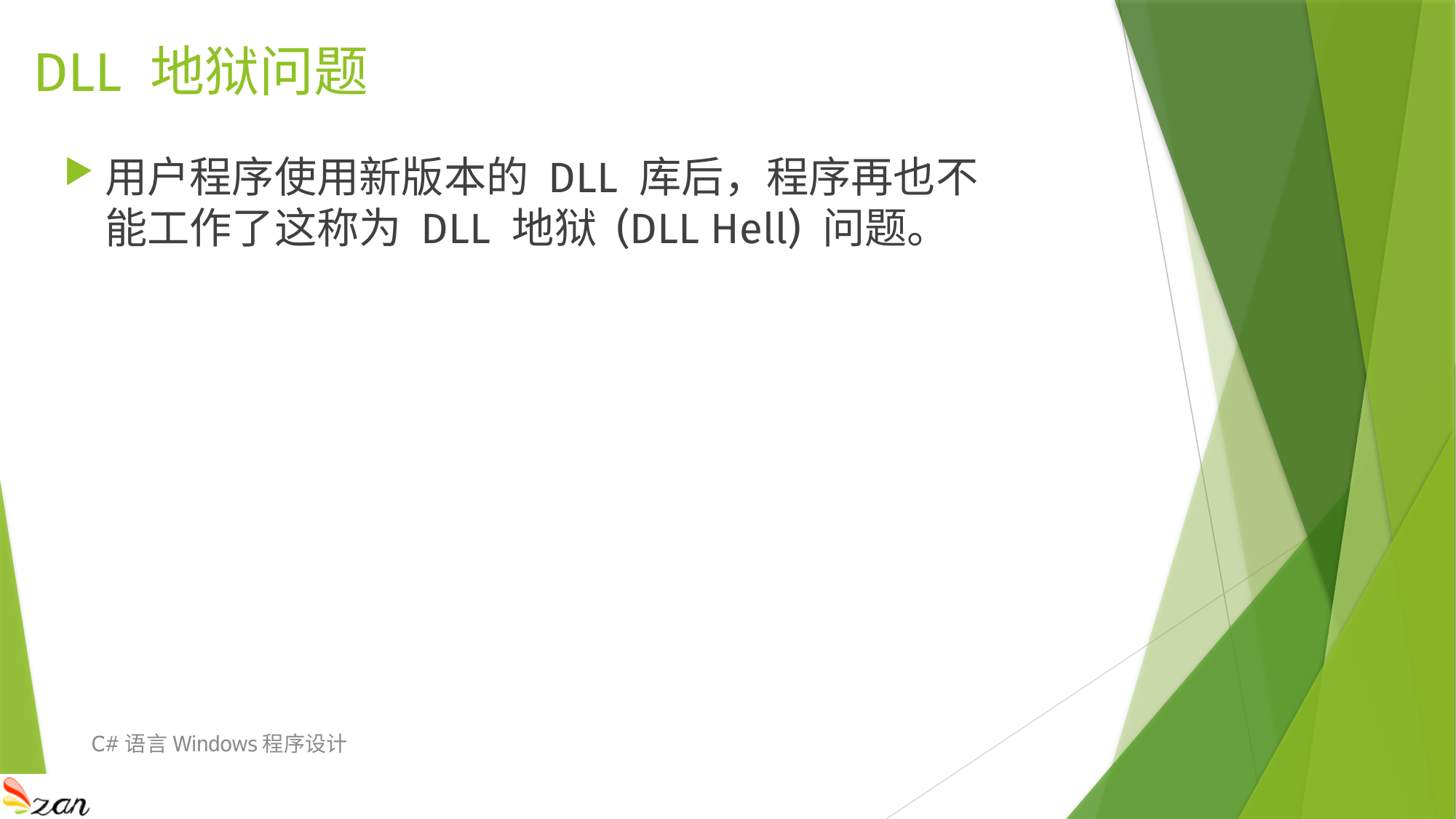

# DLL 地狱问题
用户程序使用新版本的 DLL 库后，程序再也不能工作了这称为 DLL 地狱 (DLL Hell) 问题。
C#语言Windows程序设计